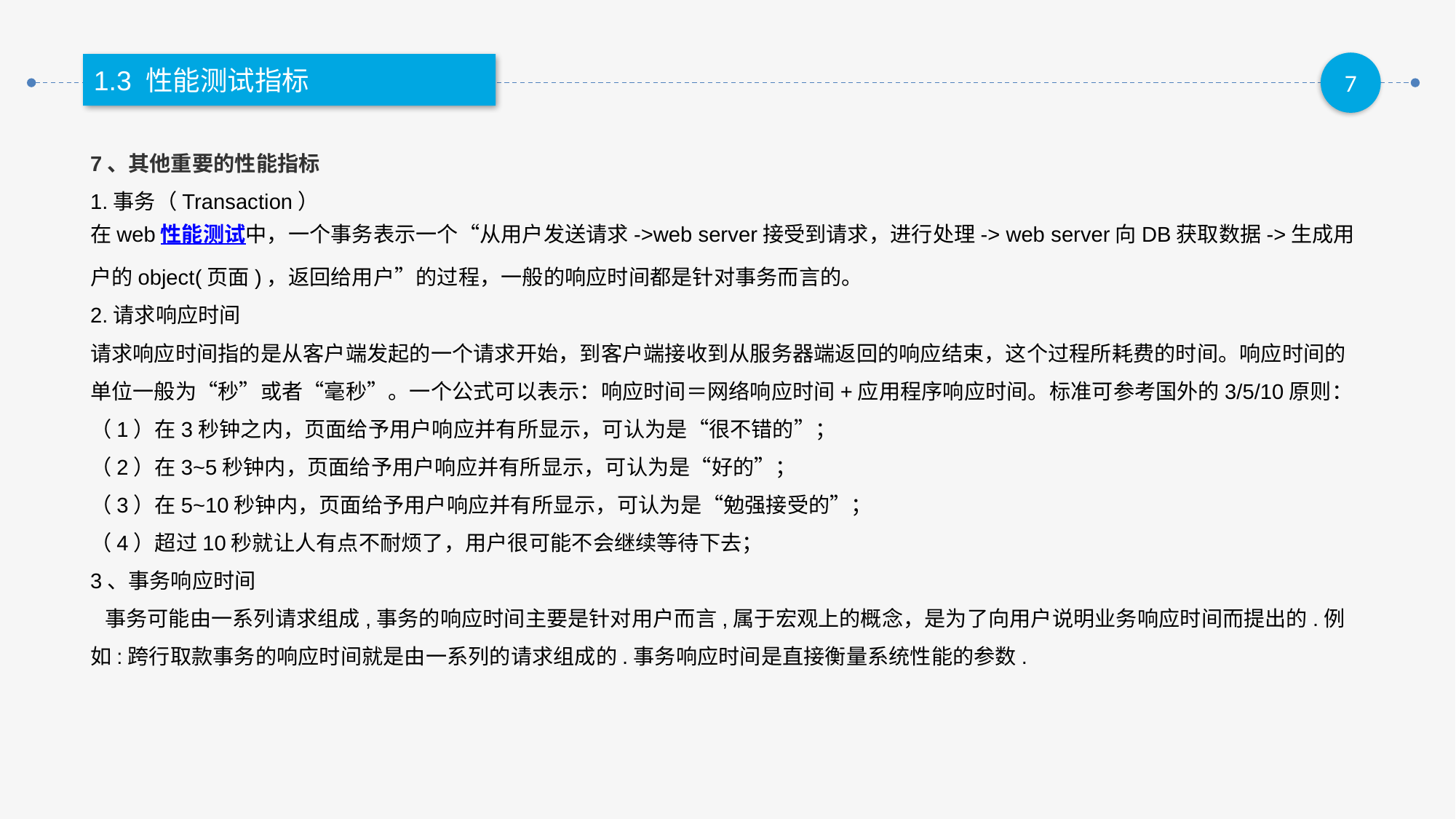

1.3 性能测试指标
7、其他重要的性能指标
1.事务（Transaction）
在web性能测试中，一个事务表示一个“从用户发送请求->web server接受到请求，进行处理-> web server向DB获取数据->生成用户的object(页面)，返回给用户”的过程，一般的响应时间都是针对事务而言的。
2.请求响应时间
请求响应时间指的是从客户端发起的一个请求开始，到客户端接收到从服务器端返回的响应结束，这个过程所耗费的时间。响应时间的单位一般为“秒”或者“毫秒”。一个公式可以表示：响应时间＝网络响应时间+应用程序响应时间。标准可参考国外的3/5/10原则：
（1）在3秒钟之内，页面给予用户响应并有所显示，可认为是“很不错的”；
（2）在3~5秒钟内，页面给予用户响应并有所显示，可认为是“好的”；
（3）在5~10秒钟内，页面给予用户响应并有所显示，可认为是“勉强接受的”；
（4）超过10秒就让人有点不耐烦了，用户很可能不会继续等待下去；
3、事务响应时间
  事务可能由一系列请求组成,事务的响应时间主要是针对用户而言,属于宏观上的概念，是为了向用户说明业务响应时间而提出的.例如:跨行取款事务的响应时间就是由一系列的请求组成的.事务响应时间是直接衡量系统性能的参数.